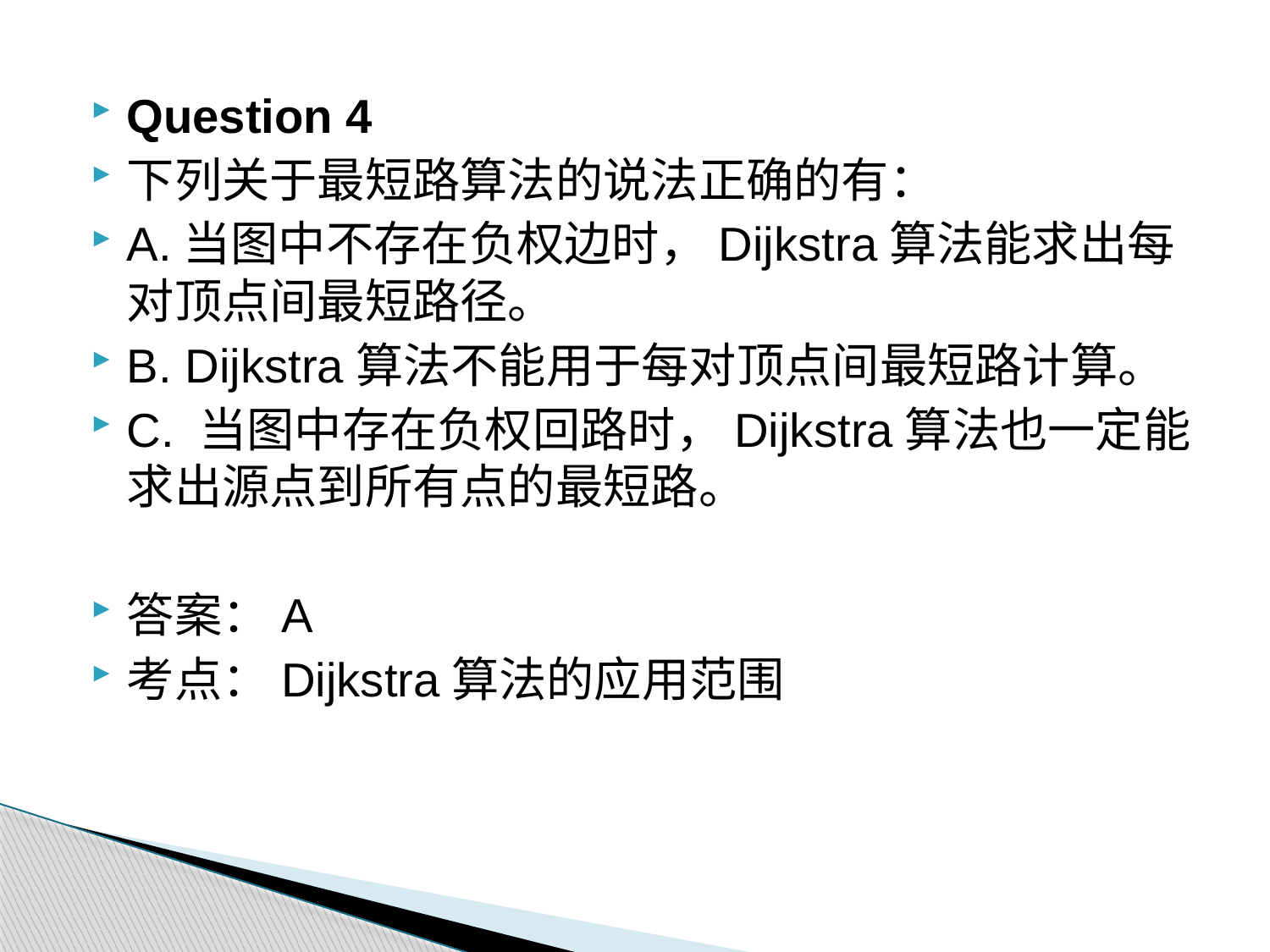

Question 4
下列关于最短路算法的说法正确的有：
A.当图中不存在负权边时，Dijkstra算法能求出每对顶点间最短路径。
B. Dijkstra算法不能用于每对顶点间最短路计算。
C. 当图中存在负权回路时，Dijkstra算法也一定能求出源点到所有点的最短路。

答案：A
考点：Dijkstra算法的应用范围